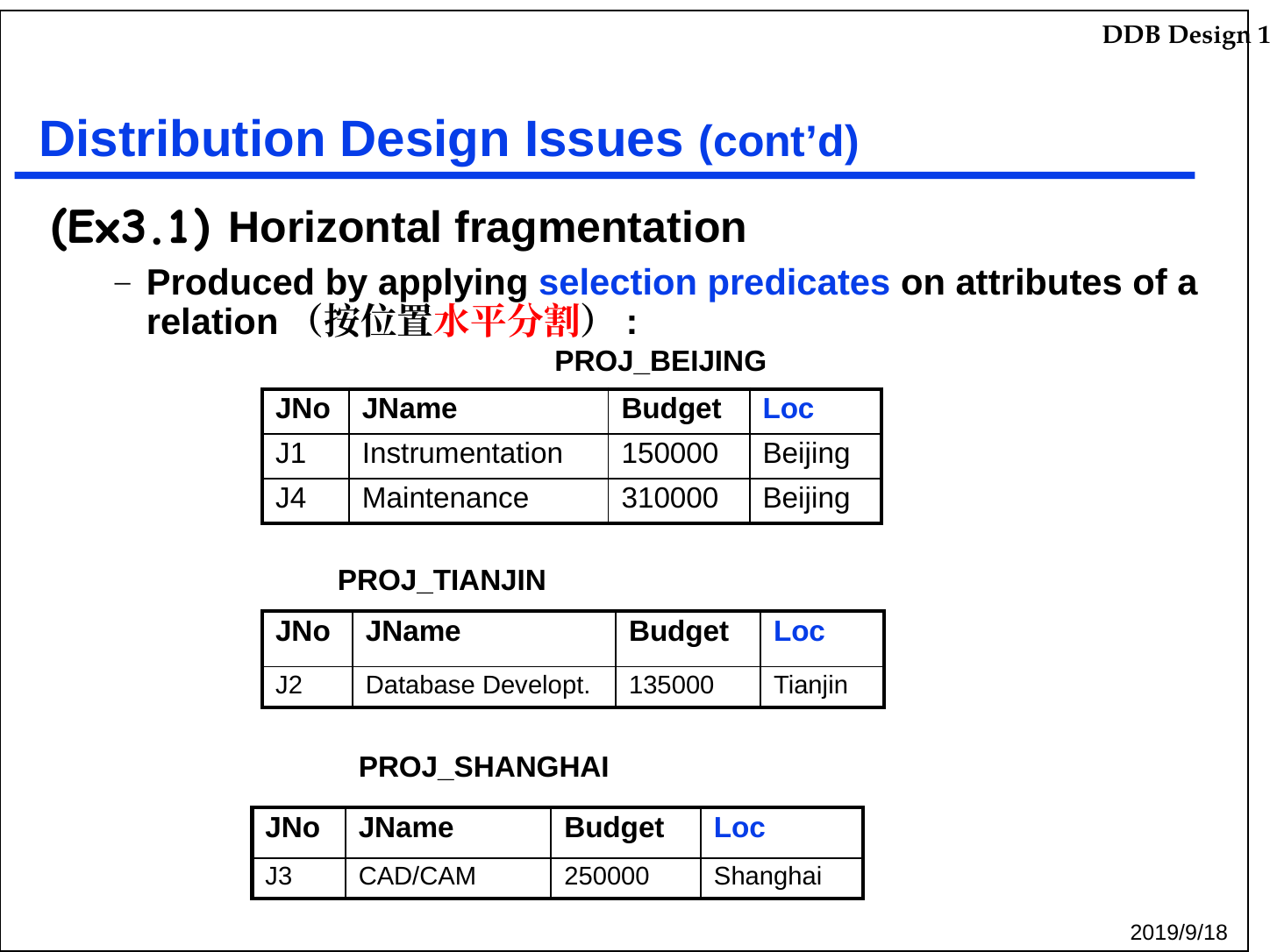

# Distribution Design Issues (cont’d)
(Ex3.1) Horizontal fragmentation
Produced by applying selection predicates on attributes of a relation（按位置水平分割）:
PROJ_BEIJING
| JNo | JName | Budget | Loc |
| --- | --- | --- | --- |
| J1 | Instrumentation | 150000 | Beijing |
| J4 | Maintenance | 310000 | Beijing |
PROJ_TIANJIN
| JNo | JName | Budget | Loc |
| --- | --- | --- | --- |
| J2 | Database Developt. | 135000 | Tianjin |
PROJ_SHANGHAI
| JNo | JName | Budget | Loc |
| --- | --- | --- | --- |
| J3 | CAD/CAM | 250000 | Shanghai |